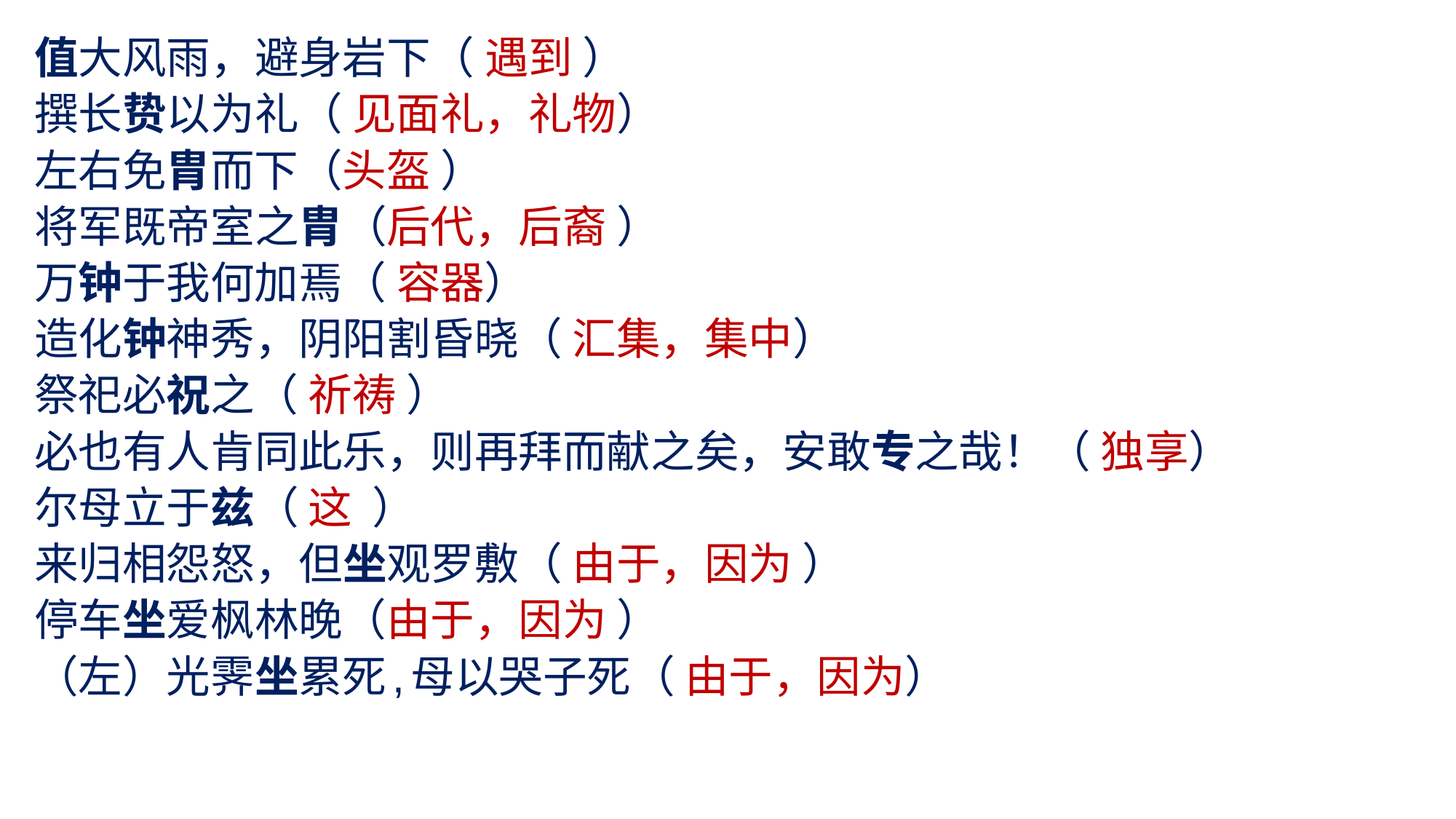

值大风雨，避身岩下（ 遇到 ）
撰长贽以为礼（ 见面礼，礼物）
左右免胄而下（头盔 ）
将军既帝室之胄（后代，后裔 ）
万钟于我何加焉（ 容器）
造化钟神秀，阴阳割昏晓（ 汇集，集中）
祭祀必祝之（ 祈祷 ）
必也有人肯同此乐，则再拜而献之矣，安敢专之哉！（ 独享）
尔母立于兹（ 这  ）
来归相怨怒，但坐观罗敷（ 由于，因为 ）
停车坐爱枫林晚（由于，因为 ）
（左）光霁坐累死,母以哭子死（ 由于，因为）